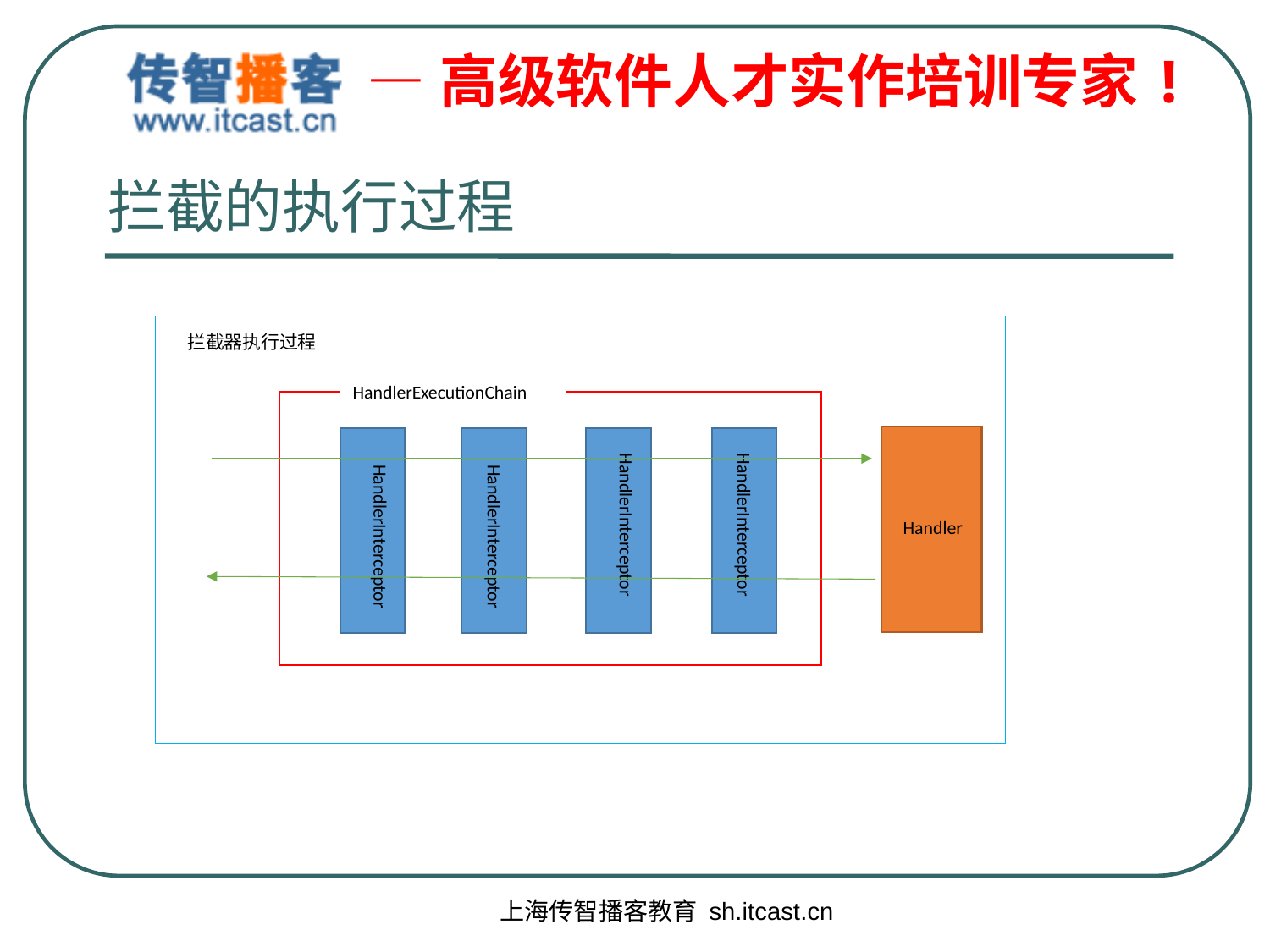

# 拦截的执行过程

拦截器执行过程
HandlerExecutionChain

HandlerInterceptor
HandlerInterceptor
HandlerInterceptor
HandlerInterceptor
Handler
上海传智播客教育 sh.itcast.cn